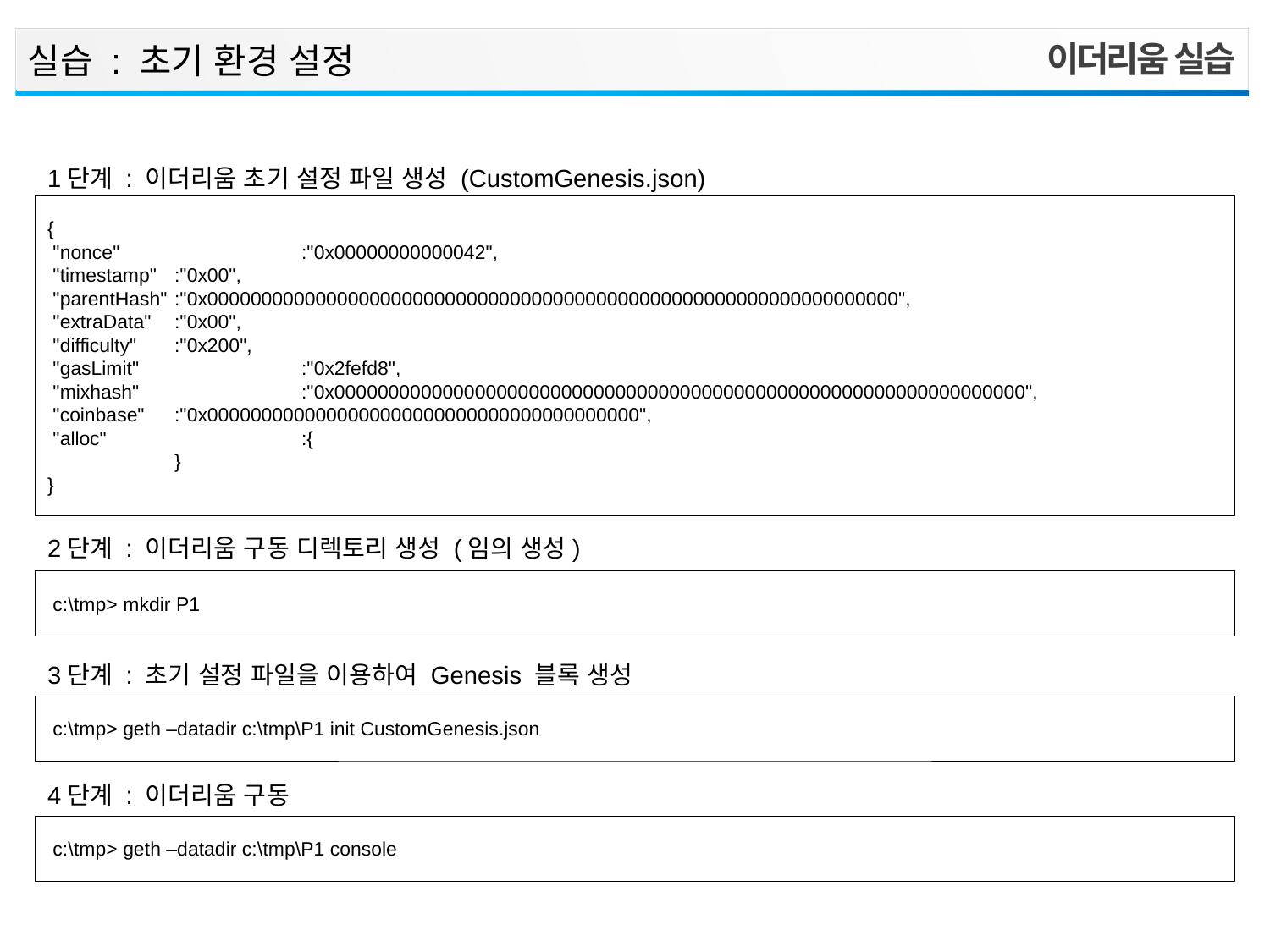

이더리움 실습
실습 : 초기 환경 설정
1단계 : 이더리움 초기 설정 파일 생성 (CustomGenesis.json)
{
 "nonce"		:"0x00000000000042",
 "timestamp"	:"0x00",
 "parentHash"	:"0x0000000000000000000000000000000000000000000000000000000000000000",
 "extraData"	:"0x00",
 "difficulty"	:"0x200",
 "gasLimit"		:"0x2fefd8",
 "mixhash"		:"0x0000000000000000000000000000000000000000000000000000000000000000",
 "coinbase"	:"0x0000000000000000000000000000000000000000",
 "alloc"		:{
	}
}
2단계 : 이더리움 구동 디렉토리 생성 (임의 생성)
 c:\tmp> mkdir P1
3단계 : 초기 설정 파일을 이용하여 Genesis 블록 생성
 c:\tmp> geth –datadir c:\tmp\P1 init CustomGenesis.json
4단계 : 이더리움 구동
 c:\tmp> geth –datadir c:\tmp\P1 console